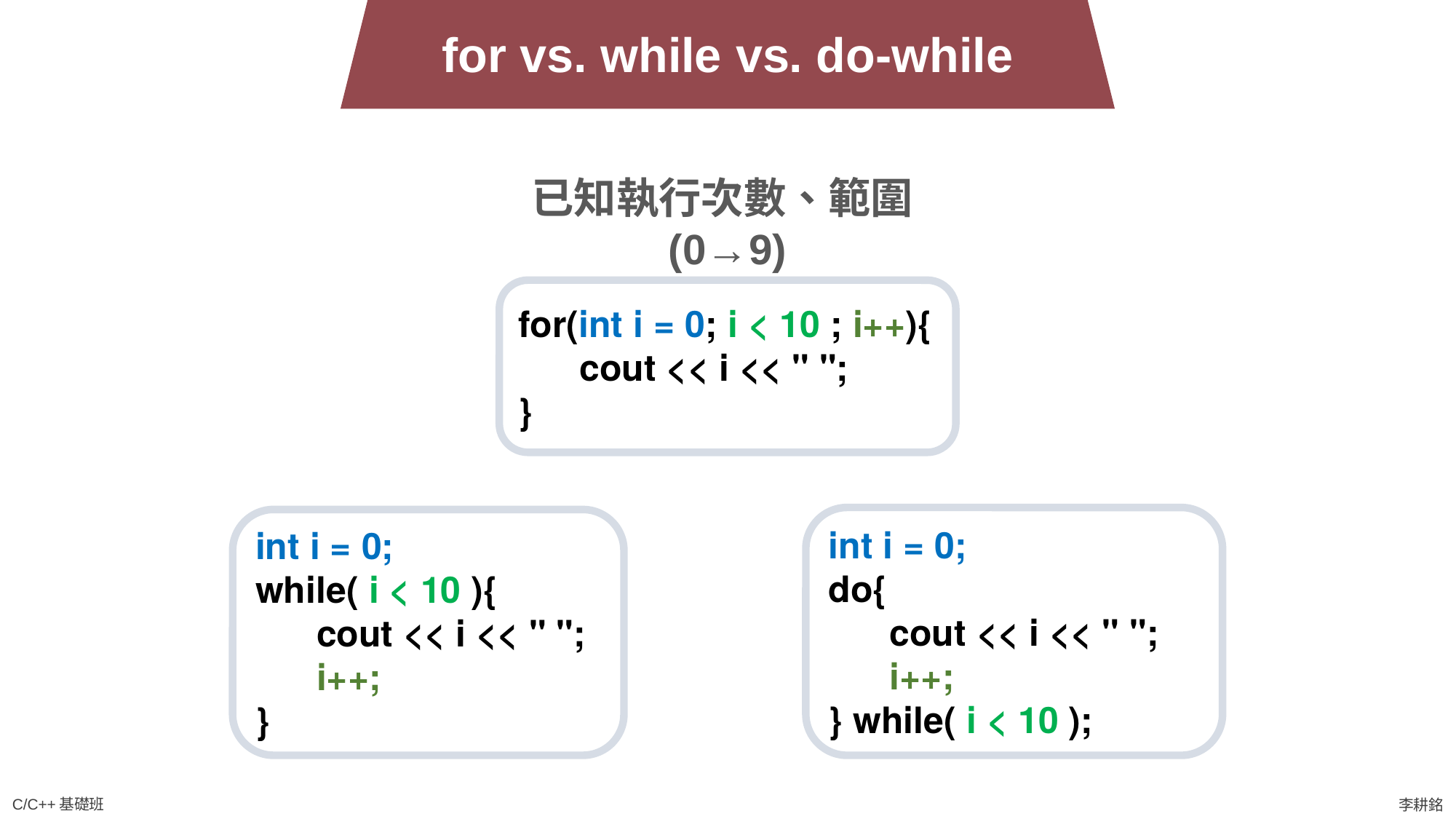

for vs. while vs. do-while
已知執行次數、範圍(0→9)
for(int i = 0; i < 10 ; i++){
      cout << i << " ";
}
int i = 0;
do{
      cout << i << " ";
      i++;
} while( i < 10 );
int i = 0;
while( i < 10 ){
      cout << i << " ";
      i++;
}
C/C++基礎班
李耕銘